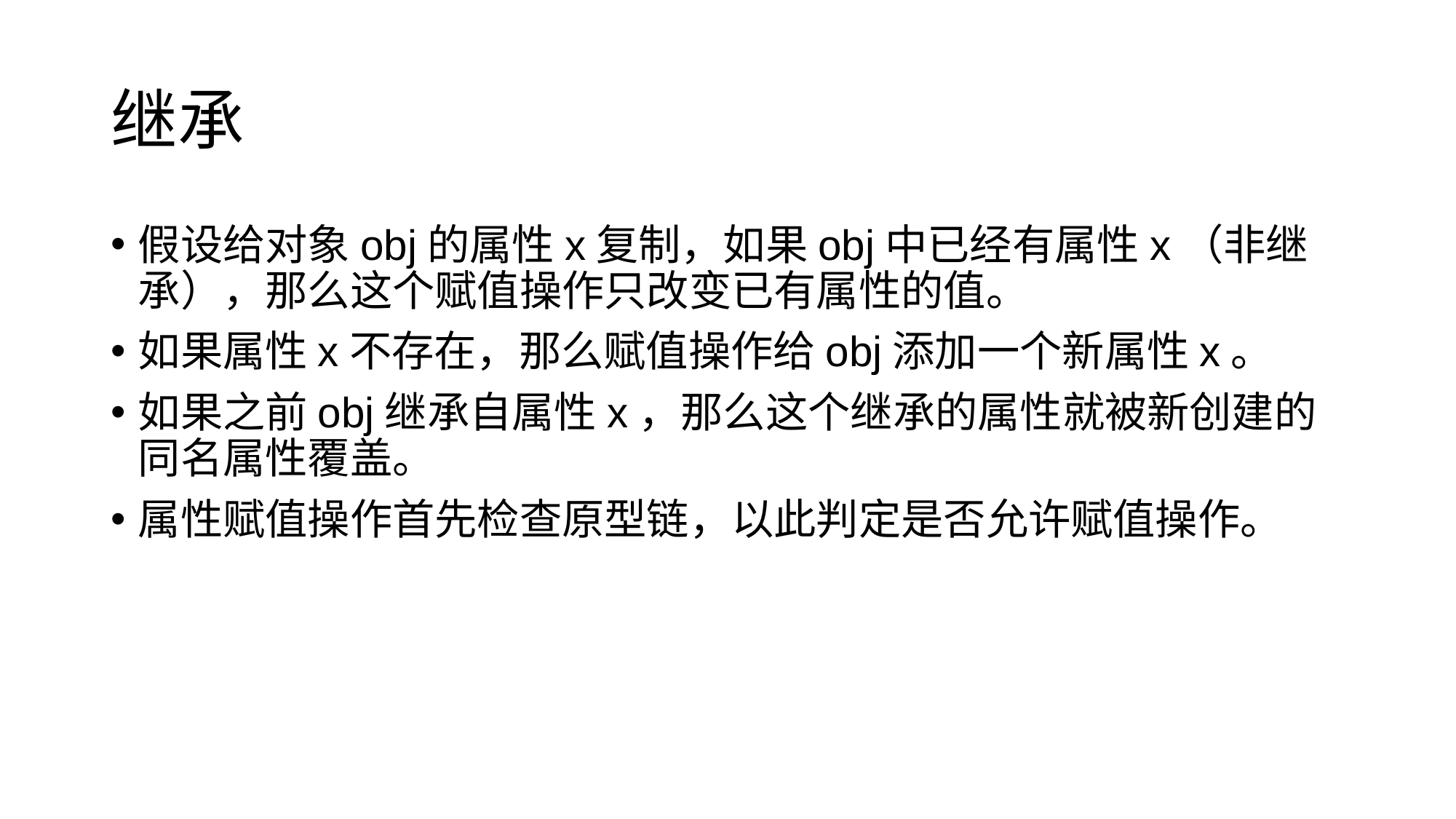

# 继承
假设给对象obj的属性x复制，如果obj中已经有属性x（非继承），那么这个赋值操作只改变已有属性的值。
如果属性x不存在，那么赋值操作给obj添加一个新属性x。
如果之前obj继承自属性x，那么这个继承的属性就被新创建的同名属性覆盖。
属性赋值操作首先检查原型链，以此判定是否允许赋值操作。